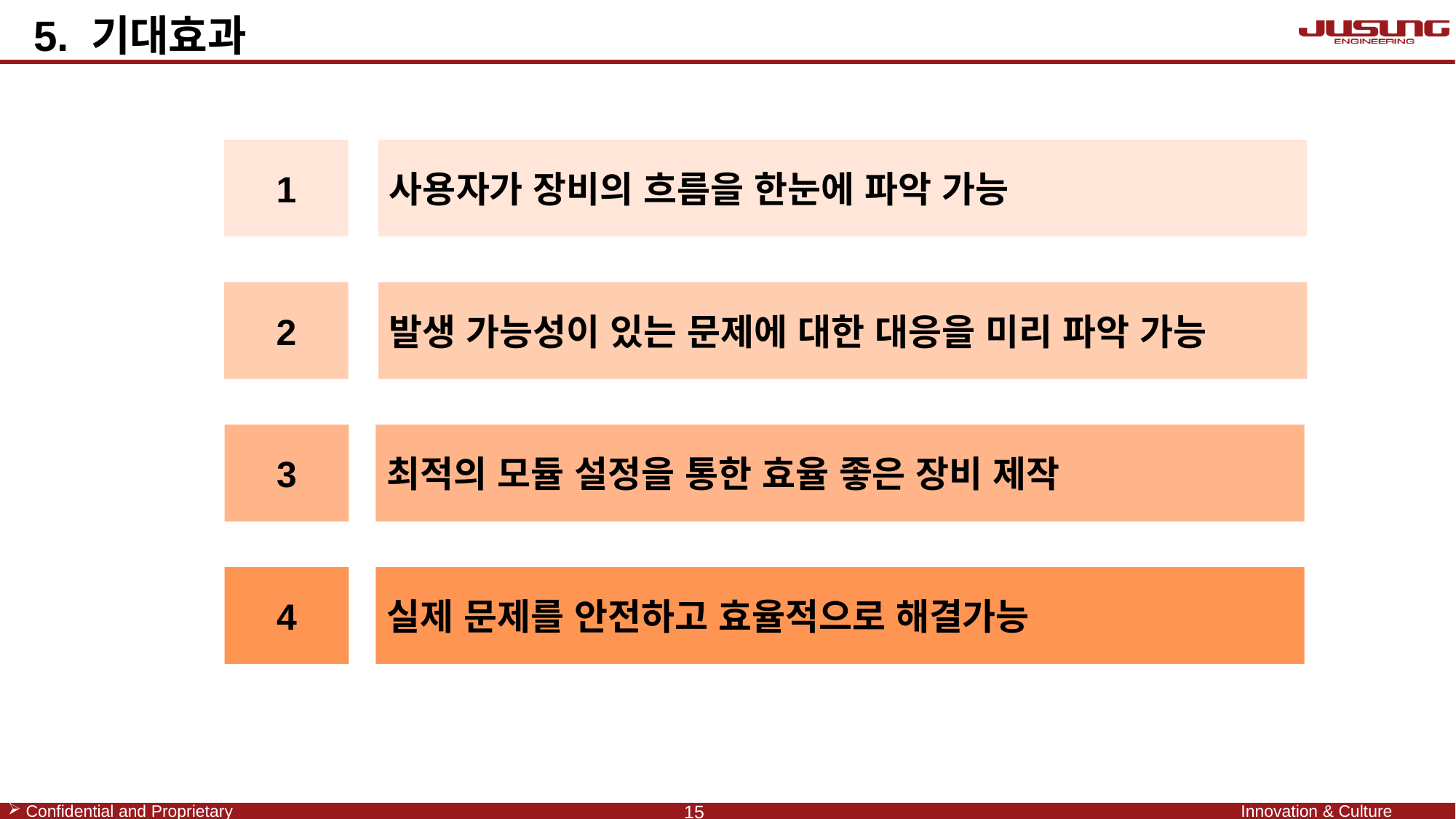

5. 기대효과
1
사용자가 장비의 흐름을 한눈에 파악 가능
2
발생 가능성이 있는 문제에 대한 대응을 미리 파악 가능
3
최적의 모듈 설정을 통한 효율 좋은 장비 제작
4
실제 문제를 안전하고 효율적으로 해결가능
15